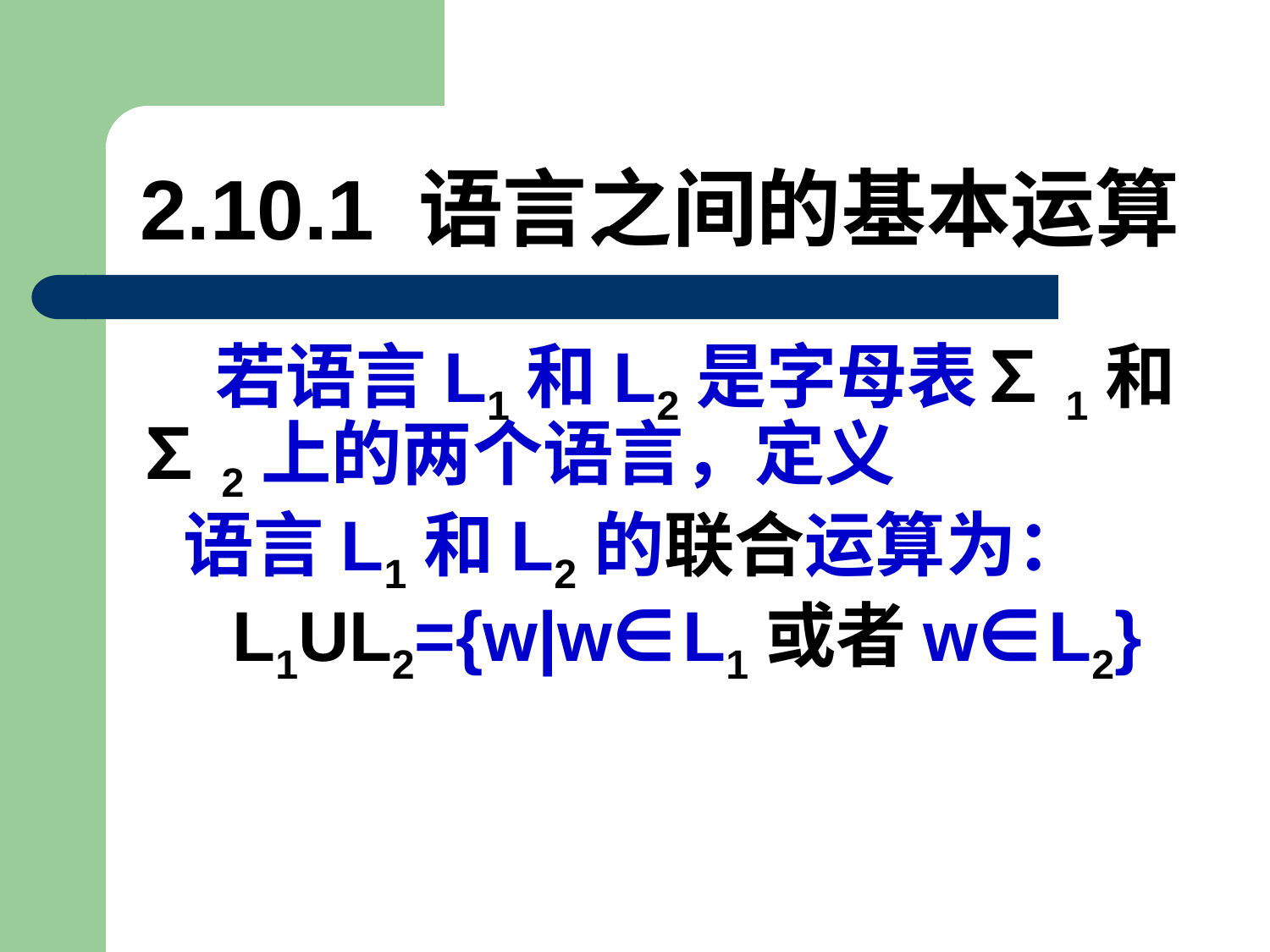

# 2.10.1 语言之间的基本运算
    若语言L1和L2是字母表∑1和 ∑2上的两个语言，定义
  语言L1和L2的联合运算为：
     L1UL2={w|w∈L1或者w∈L2}